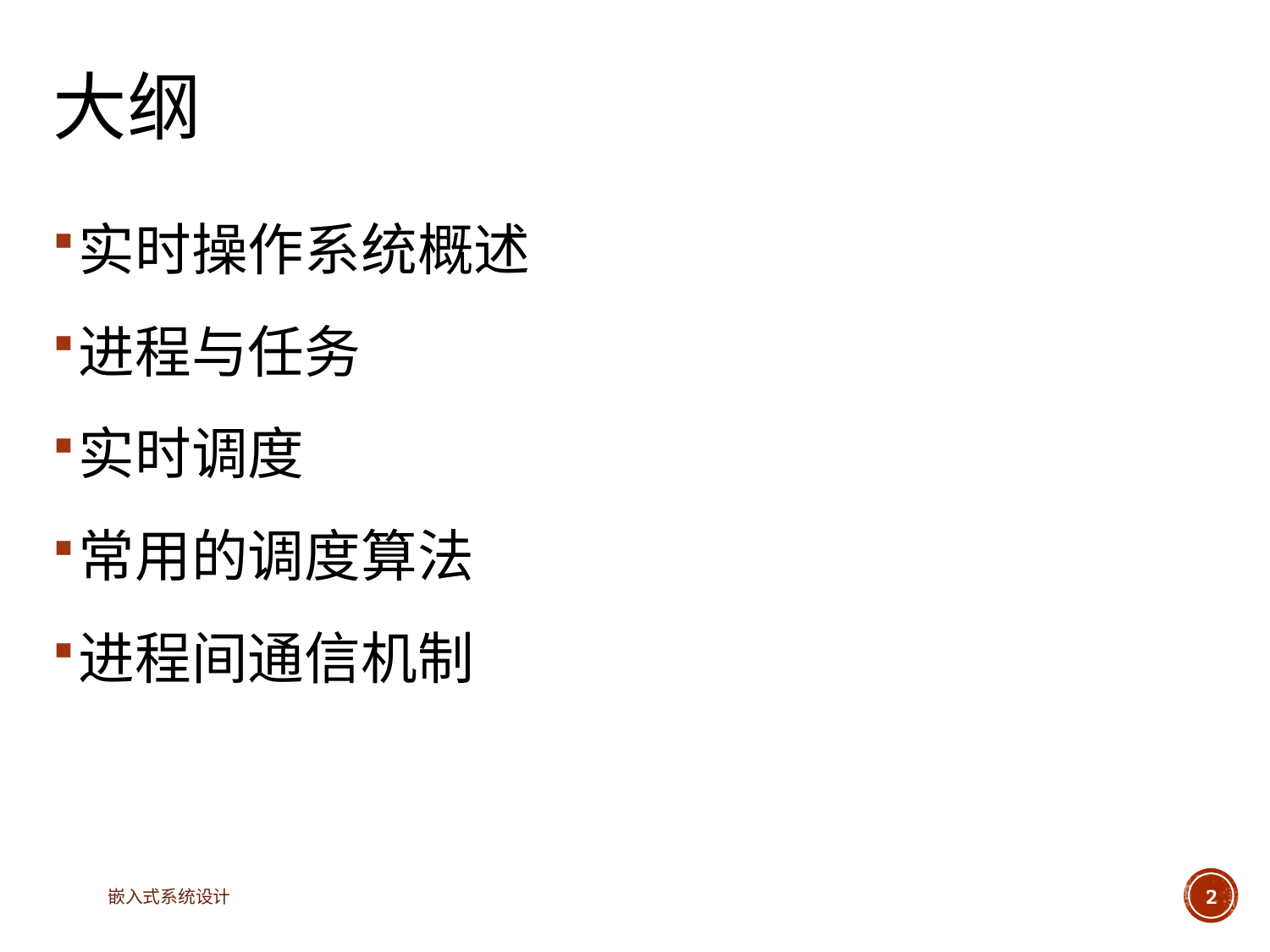

# 大纲
实时操作系统概述
进程与任务
实时调度
常用的调度算法
进程间通信机制
嵌入式系统设计
2